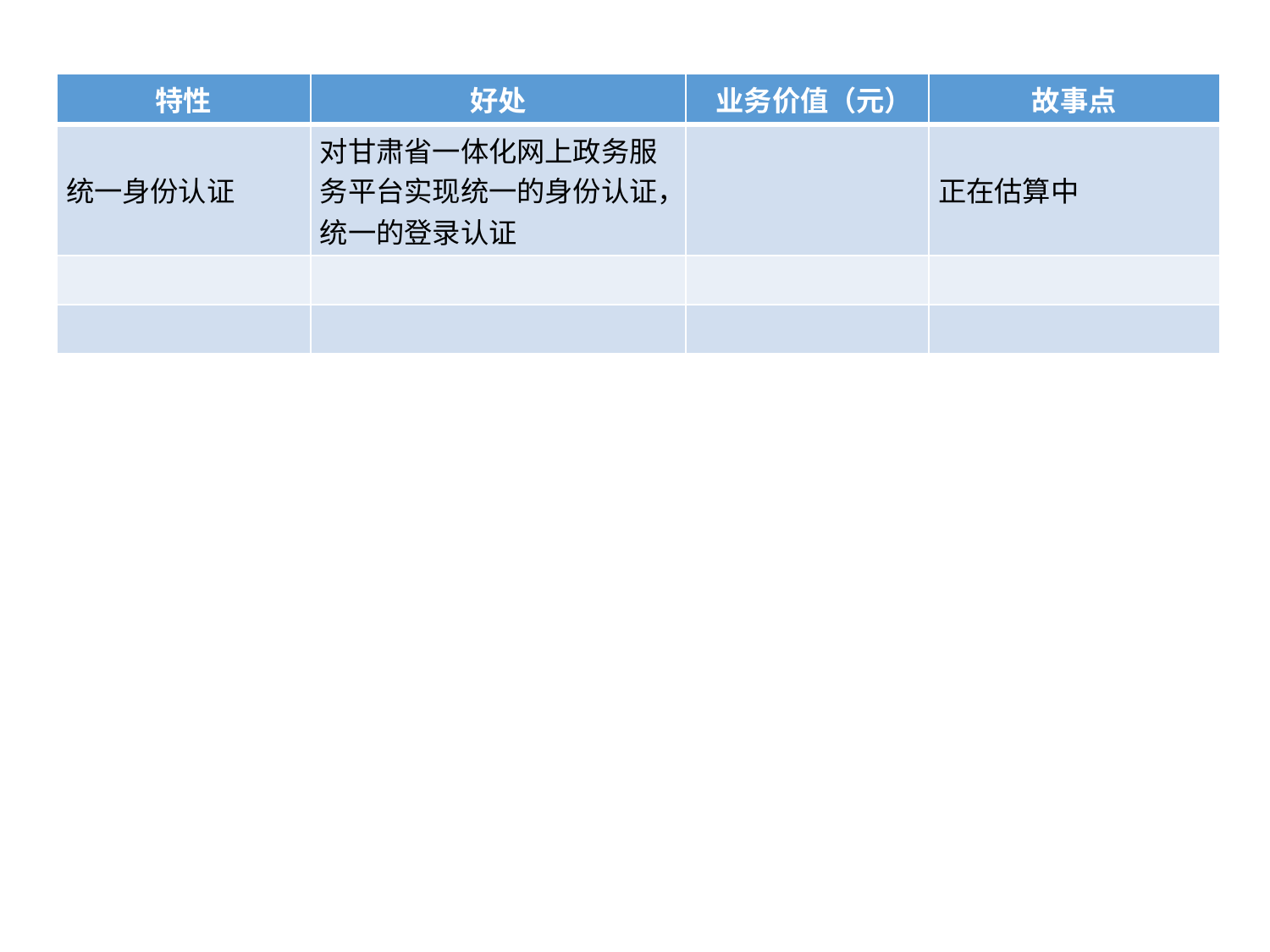

| 特性 | 好处 | 业务价值（元） | 故事点 |
| --- | --- | --- | --- |
| 统一身份认证 | 对甘肃省一体化网上政务服务平台实现统一的身份认证，统一的登录认证 |  | 正在估算中 |
|  |  |  |  |
|  |  |  |  |